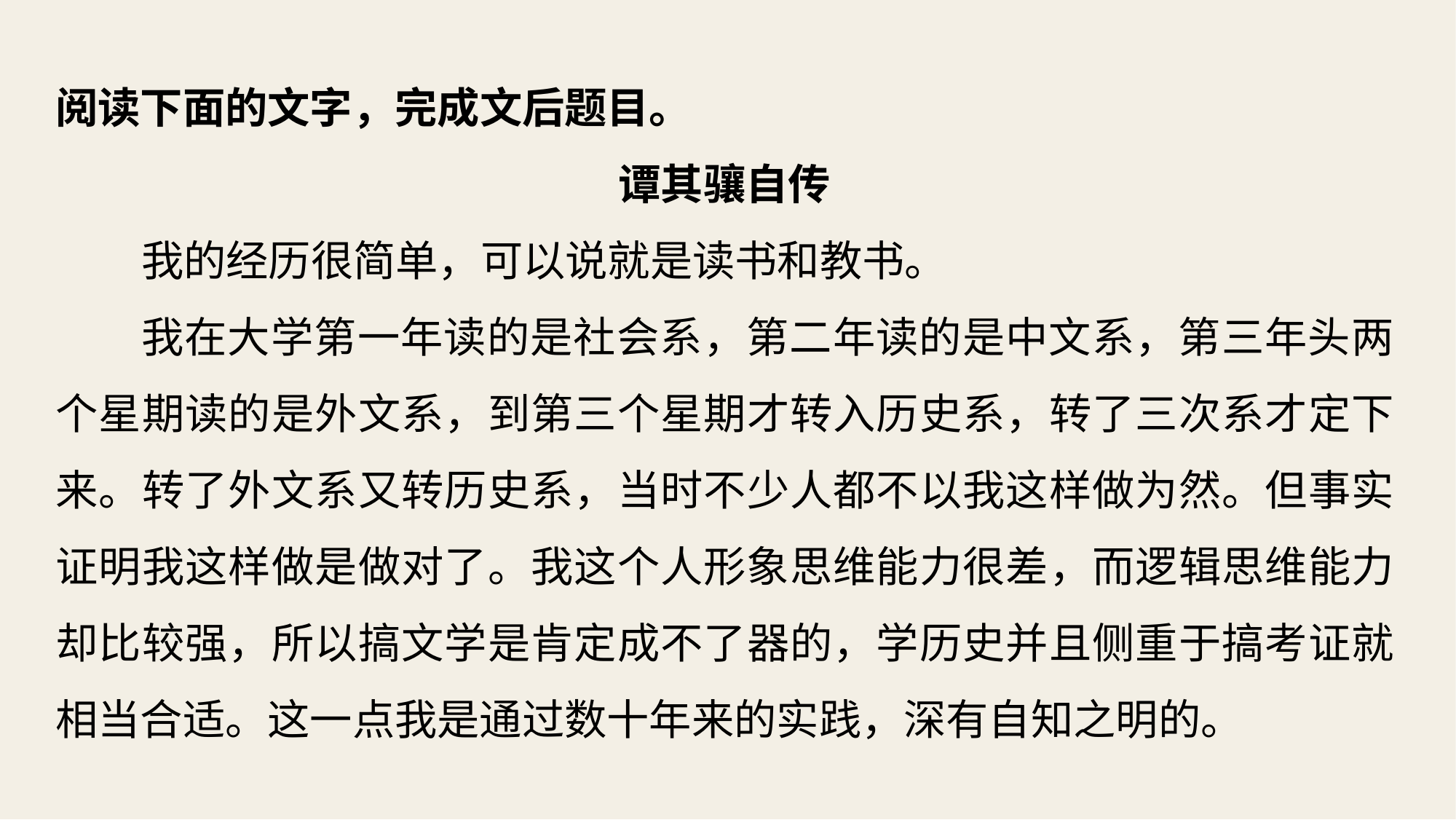

阅读下面的文字，完成文后题目。
谭其骧自传
我的经历很简单，可以说就是读书和教书。
我在大学第一年读的是社会系，第二年读的是中文系，第三年头两个星期读的是外文系，到第三个星期才转入历史系，转了三次系才定下来。转了外文系又转历史系，当时不少人都不以我这样做为然。但事实证明我这样做是做对了。我这个人形象思维能力很差，而逻辑思维能力却比较强，所以搞文学是肯定成不了器的，学历史并且侧重于搞考证就相当合适。这一点我是通过数十年来的实践，深有自知之明的。